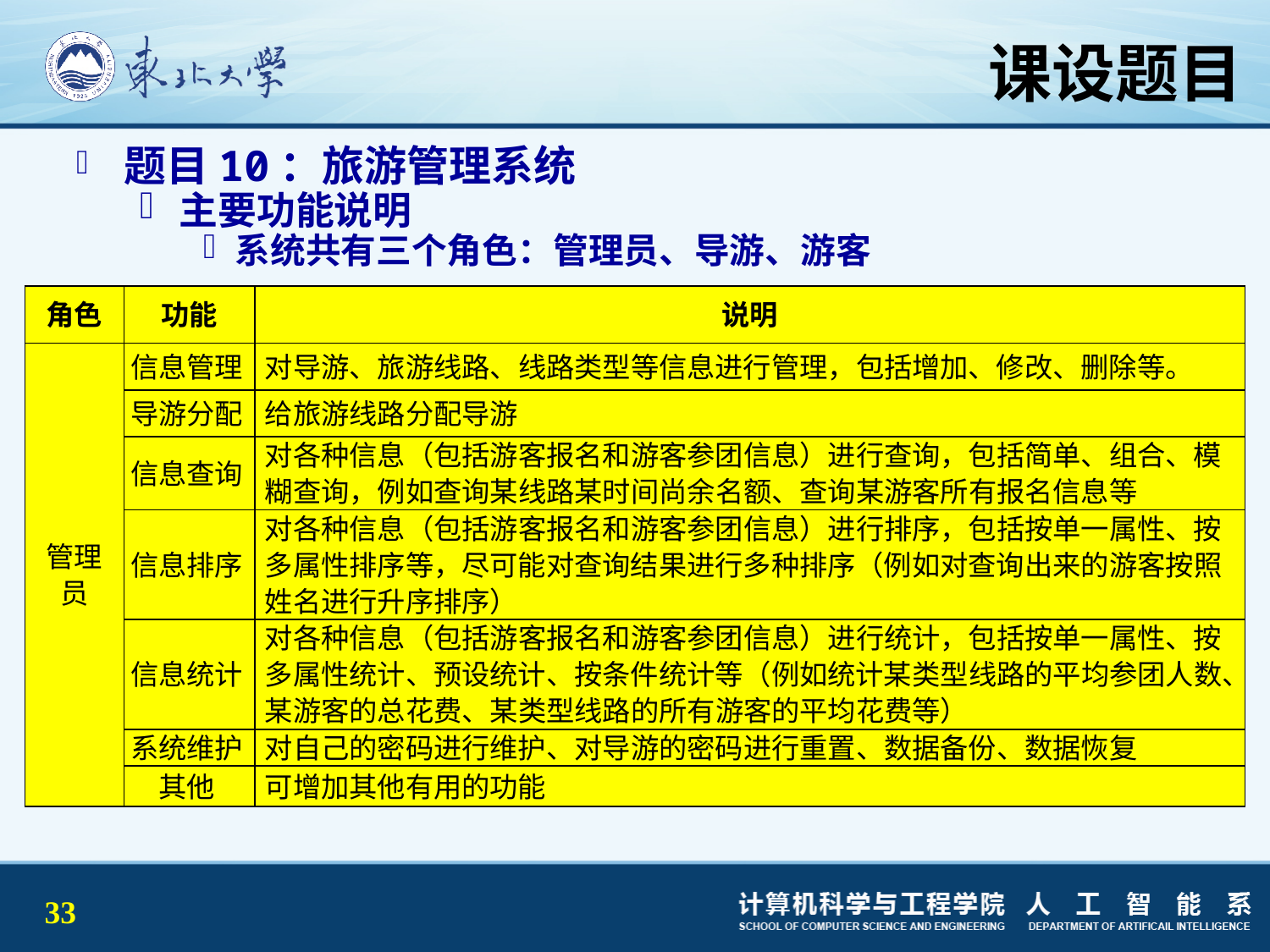

# 课设题目
题目10：旅游管理系统
主要功能说明
系统共有三个角色：管理员、导游、游客

| 角色 | 功能 | 说明 |
| --- | --- | --- |
| 管理员 | 信息管理 | 对导游、旅游线路、线路类型等信息进行管理，包括增加、修改、删除等。 |
|  | 导游分配 | 给旅游线路分配导游 |
|  | 信息查询 | 对各种信息（包括游客报名和游客参团信息）进行查询，包括简单、组合、模糊查询，例如查询某线路某时间尚余名额、查询某游客所有报名信息等 |
|  | 信息排序 | 对各种信息（包括游客报名和游客参团信息）进行排序，包括按单一属性、按多属性排序等，尽可能对查询结果进行多种排序（例如对查询出来的游客按照姓名进行升序排序） |
|  | 信息统计 | 对各种信息（包括游客报名和游客参团信息）进行统计，包括按单一属性、按多属性统计、预设统计、按条件统计等（例如统计某类型线路的平均参团人数、某游客的总花费、某类型线路的所有游客的平均花费等） |
|  | 系统维护 | 对自己的密码进行维护、对导游的密码进行重置、数据备份、数据恢复 |
|  | 其他 | 可增加其他有用的功能 |